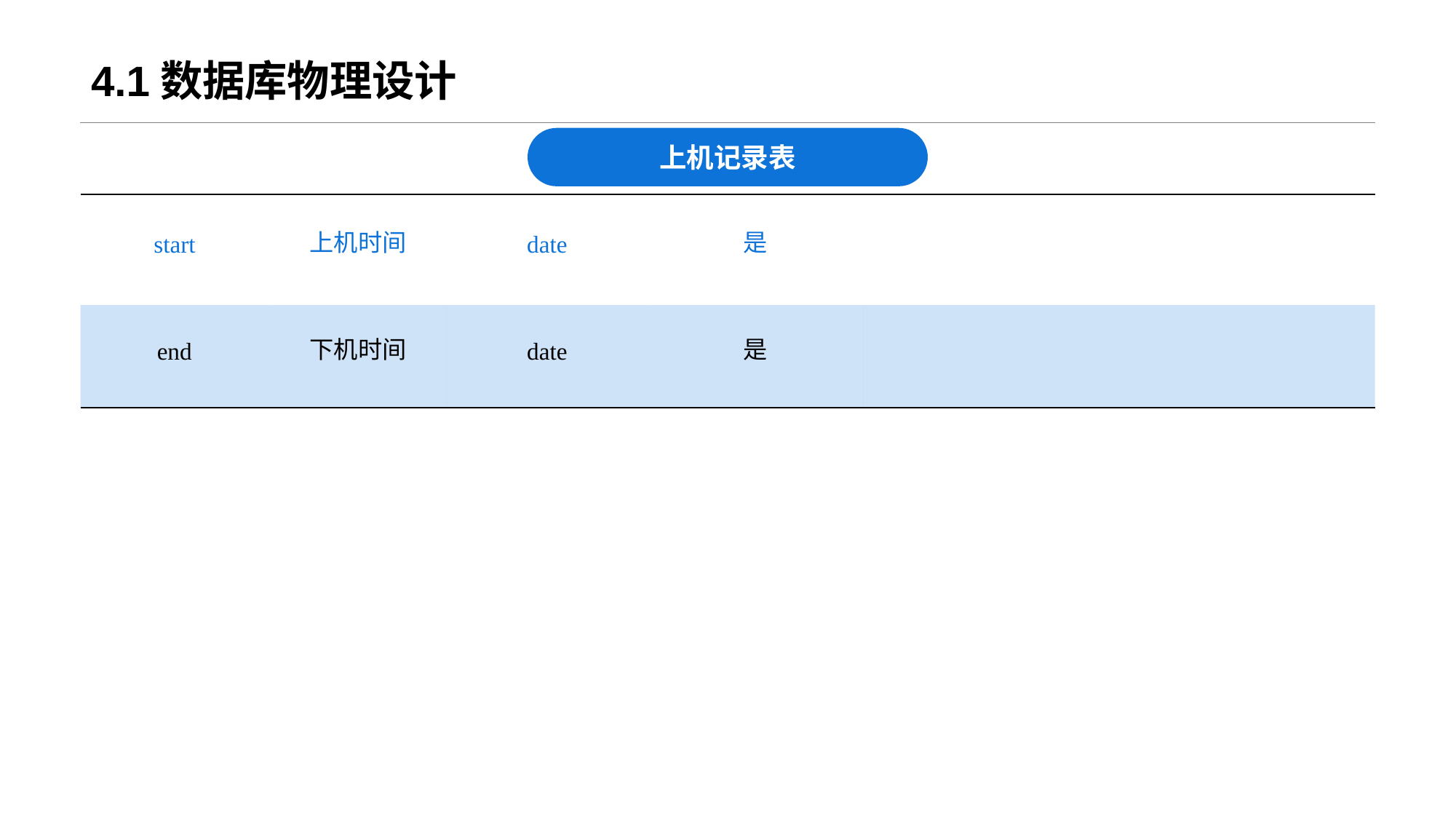

# 4.1数据库物理设计
上机记录表
| start | 上机时间 | date | 是 |  |
| --- | --- | --- | --- | --- |
| end | 下机时间 | date | 是 |  |